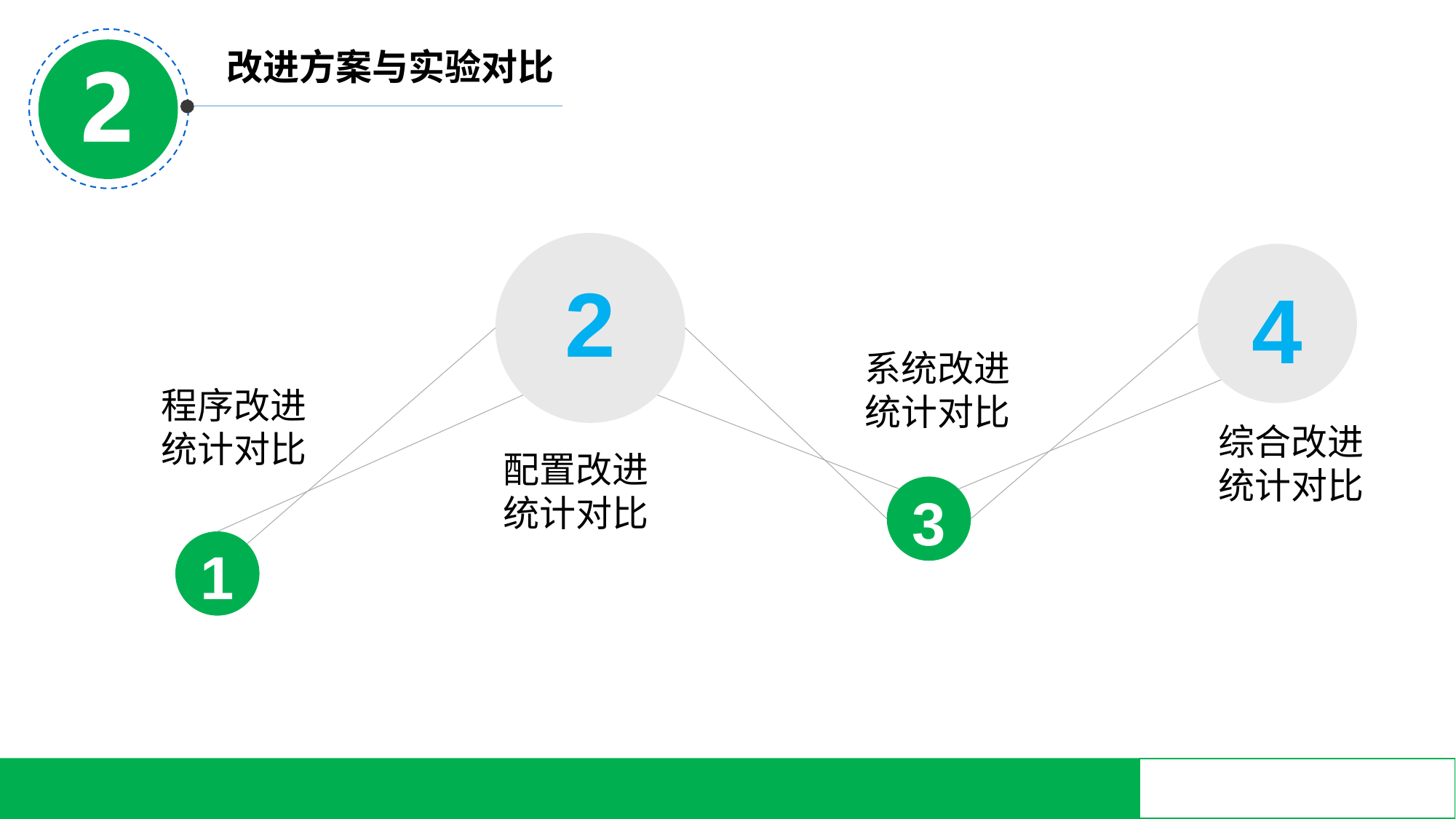

改进方案与实验对比

2
4
3
1
系统改进
统计对比
程序改进
统计对比
综合改进
统计对比
配置改进
统计对比